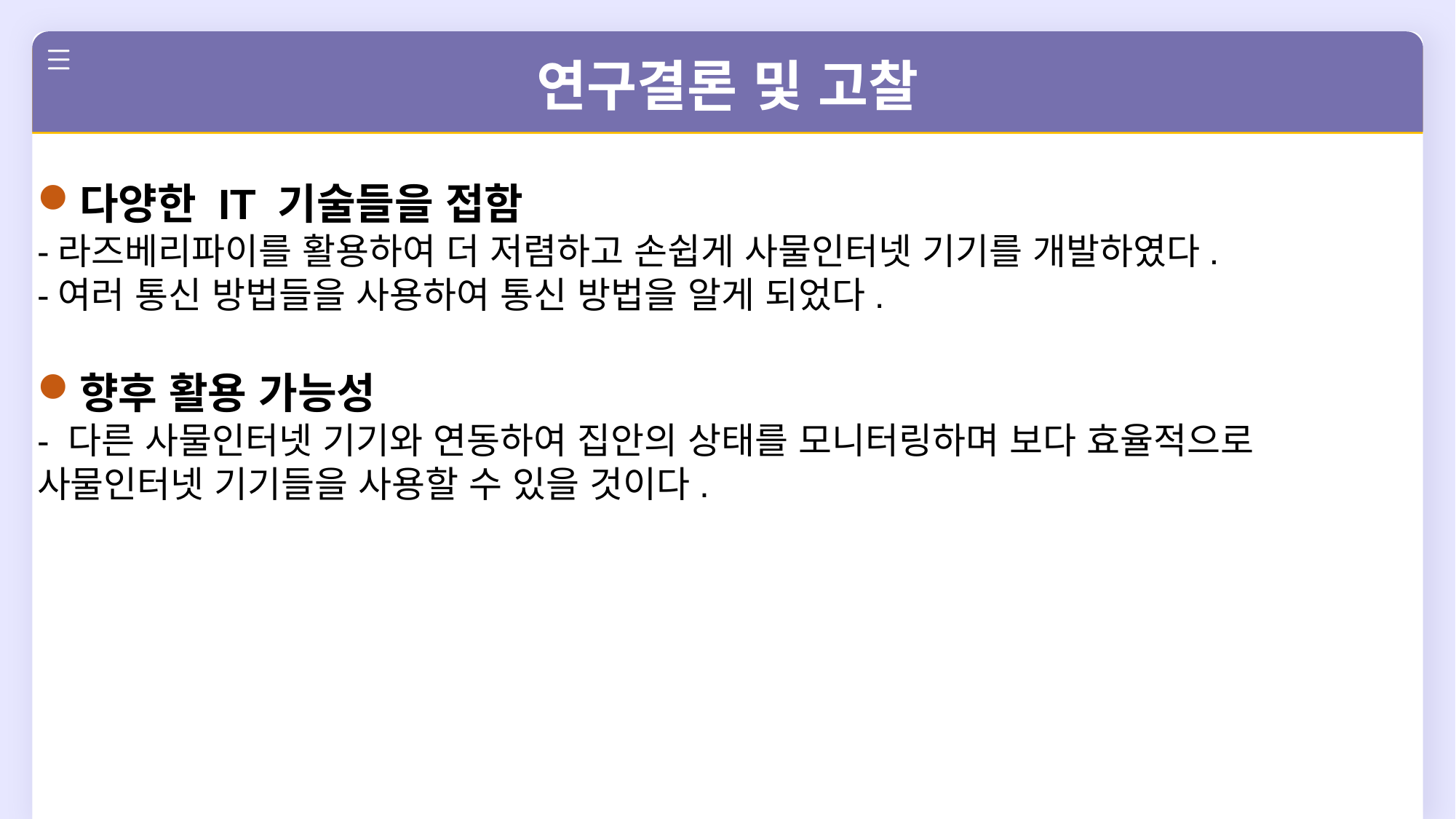

연구결론 및 고찰

다양한 IT 기술들을 접함
-라즈베리파이를 활용하여 더 저렴하고 손쉽게 사물인터넷 기기를 개발하였다.
-여러 통신 방법들을 사용하여 통신 방법을 알게 되었다.

향후 활용 가능성
- 다른 사물인터넷 기기와 연동하여 집안의 상태를 모니터링하며 보다 효율적으로 사물인터넷 기기들을 사용할 수 있을 것이다.